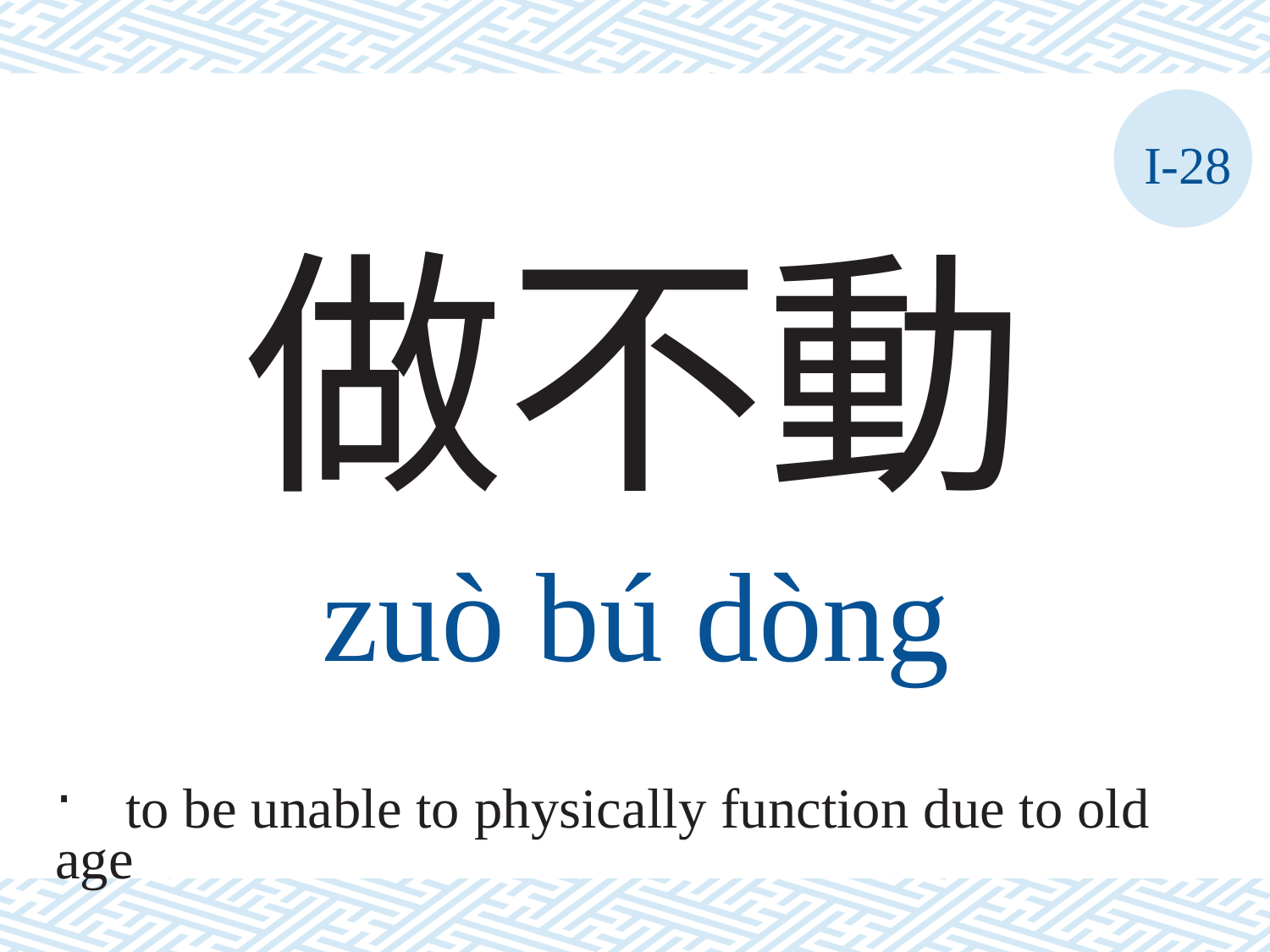

I-28
做不動
zuò	bú	dòng
to be unable to physically function due to old
age